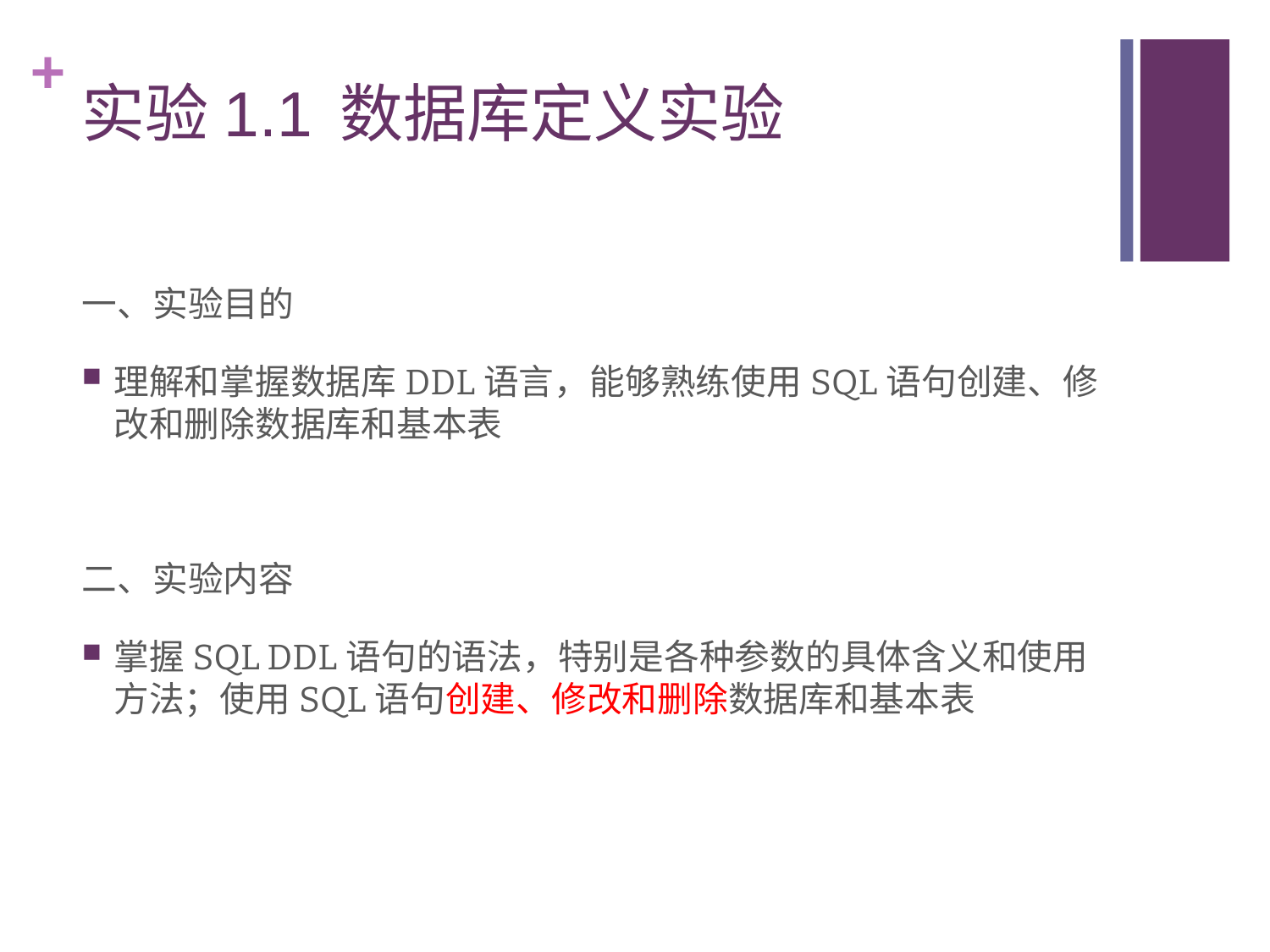

# 实验1.1 数据库定义实验
一、实验目的
理解和掌握数据库DDL语言，能够熟练使用SQL语句创建、修改和删除数据库和基本表

二、实验内容
掌握SQL DDL语句的语法，特别是各种参数的具体含义和使用方法；使用SQL语句创建、修改和删除数据库和基本表